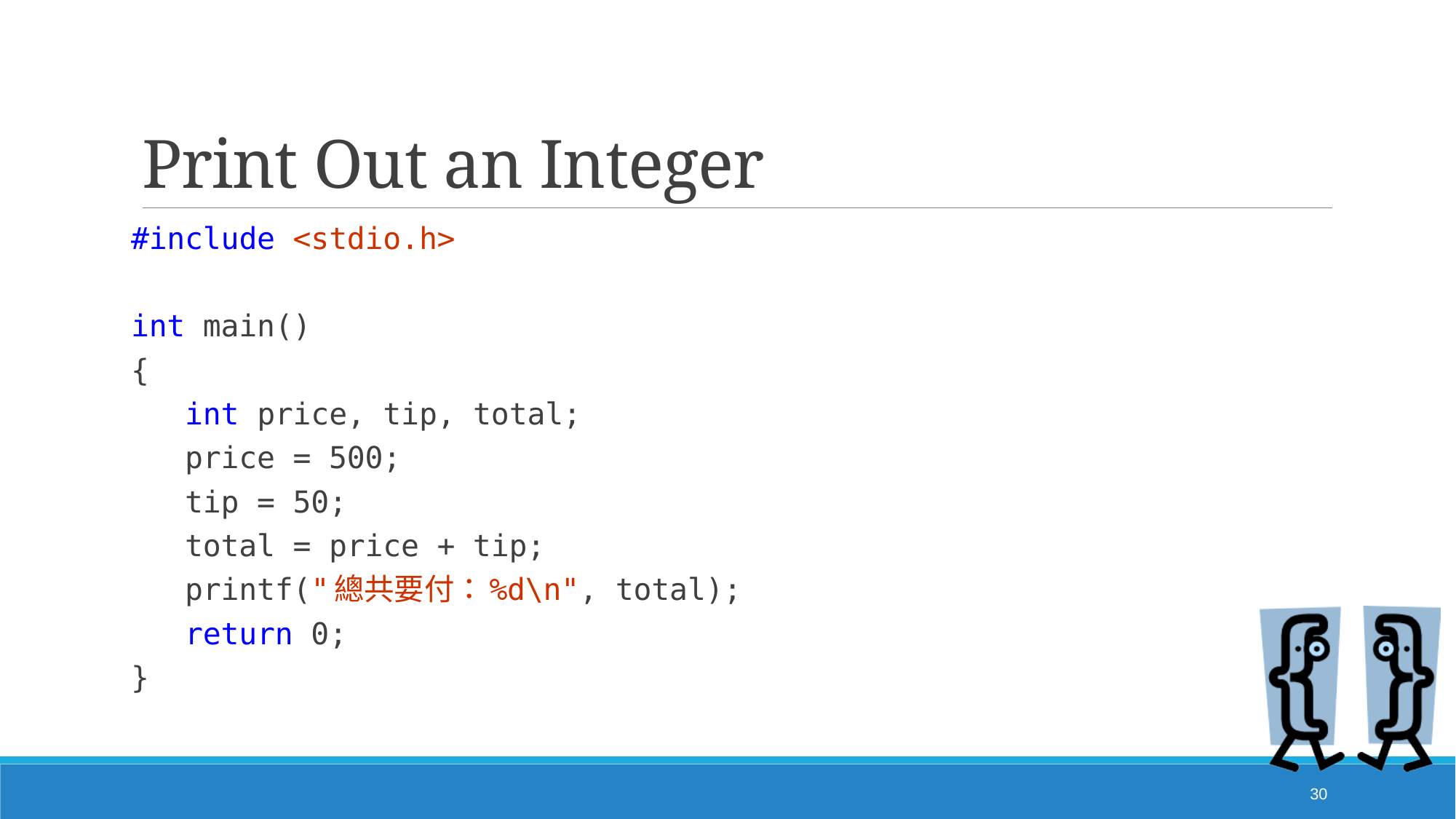

# Print Out an Integer
#include <stdio.h>

int main()
{
   int price, tip, total;
   price = 500;
   tip = 50;
   total = price + tip;
   printf("總共要付：%d\n", total);
   return 0;
}

30